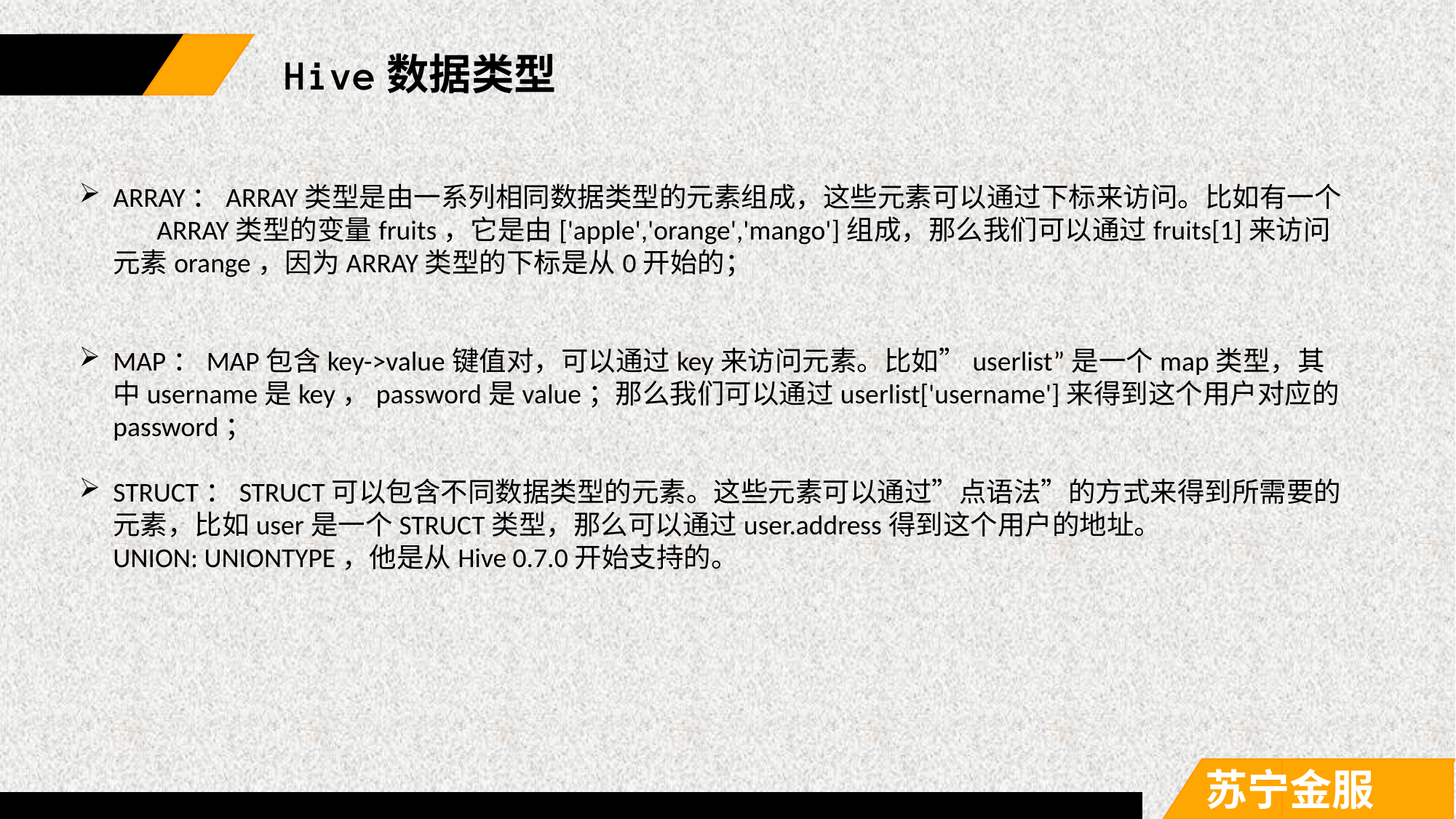

Hive数据类型
ARRAY：ARRAY类型是由一系列相同数据类型的元素组成，这些元素可以通过下标来访问。比如有一个       ARRAY类型的变量fruits，它是由['apple','orange','mango']组成，那么我们可以通过fruits[1]来访问元素orange，因为ARRAY类型的下标是从0开始的；

MAP：MAP包含key->value键值对，可以通过key来访问元素。比如”userlist”是一个map类型，其中username是key，password是value；那么我们可以通过userlist['username']来得到这个用户对应的password；

STRUCT：STRUCT可以包含不同数据类型的元素。这些元素可以通过”点语法”的方式来得到所需要的元素，比如user是一个STRUCT类型，那么可以通过user.address得到这个用户的地址。
UNION: UNIONTYPE，他是从Hive 0.7.0开始支持的。